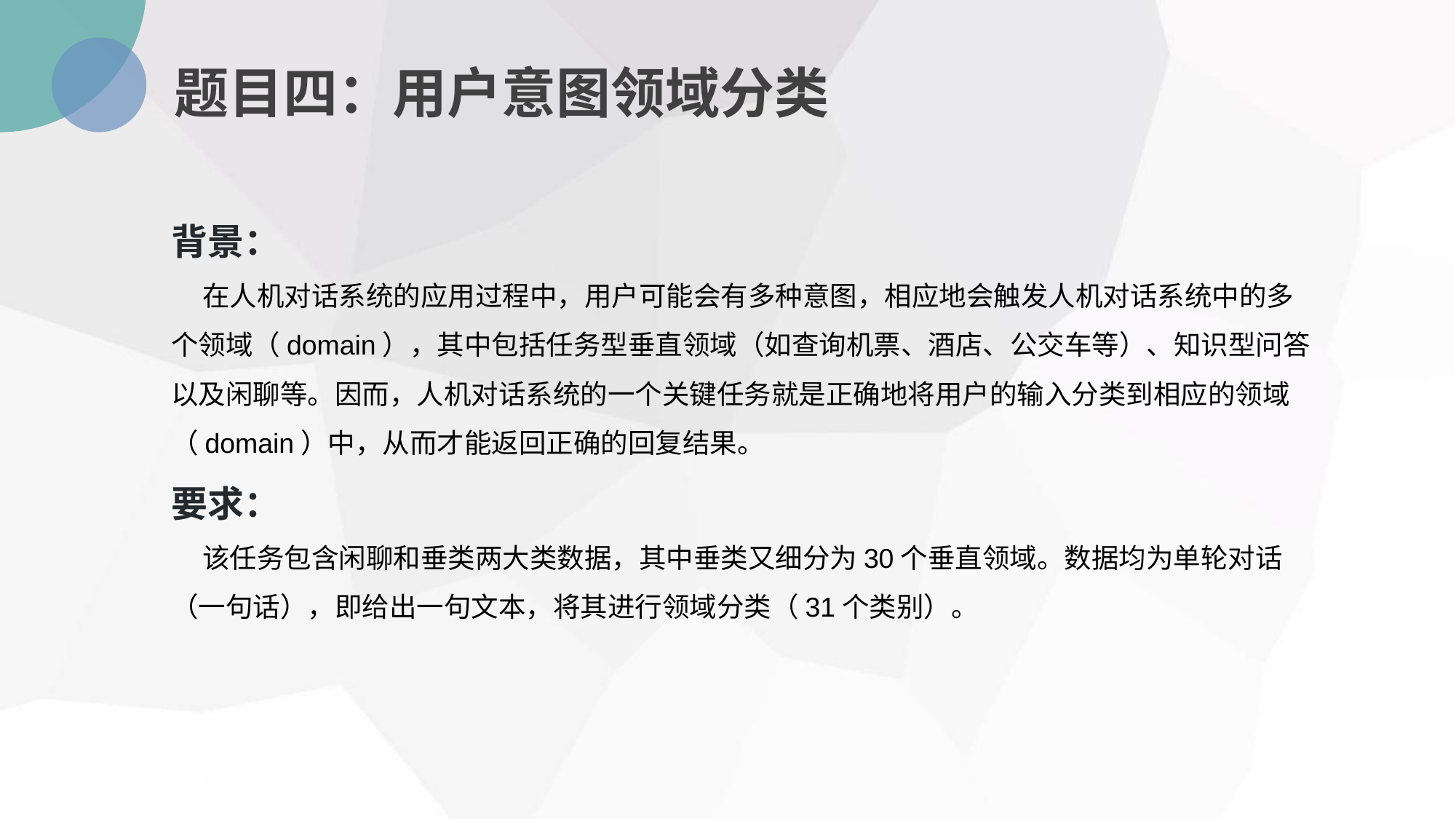

题目四：用户意图领域分类

背景：
    在人机对话系统的应用过程中，用户可能会有多种意图，相应地会触发人机对话系统中的多个领域（domain），其中包括任务型垂直领域（如查询机票、酒店、公交车等）、知识型问答以及闲聊等。因而，人机对话系统的一个关键任务就是正确地将用户的输入分类到相应的领域（domain）中，从而才能返回正确的回复结果。
要求：
    该任务包含闲聊和垂类两大类数据，其中垂类又细分为30个垂直领域。数据均为单轮对话（一句话），即给出一句文本，将其进行领域分类（31个类别）。
4%
8%